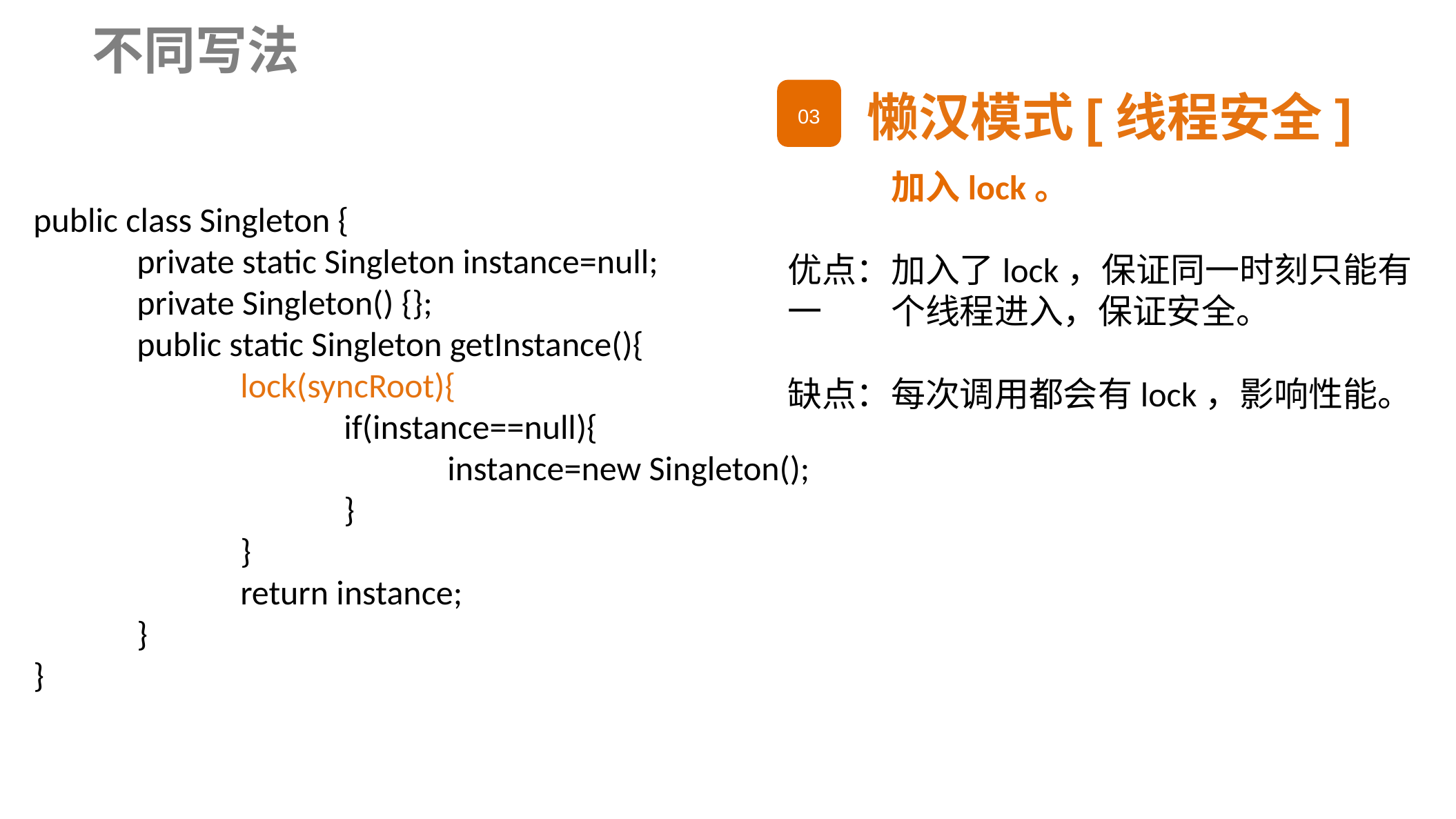

不同写法
03
懒汉模式[线程安全]
	加入lock。

优点：加入了lock，保证同一时刻只能有一	个线程进入，保证安全。

缺点：每次调用都会有lock，影响性能。

public class Singleton {
	private static Singleton instance=null;
	private Singleton() {};
	public static Singleton getInstance(){
		lock(syncRoot){
			if(instance==null){
				instance=new Singleton();
			}
		}
		return instance;
	}
}